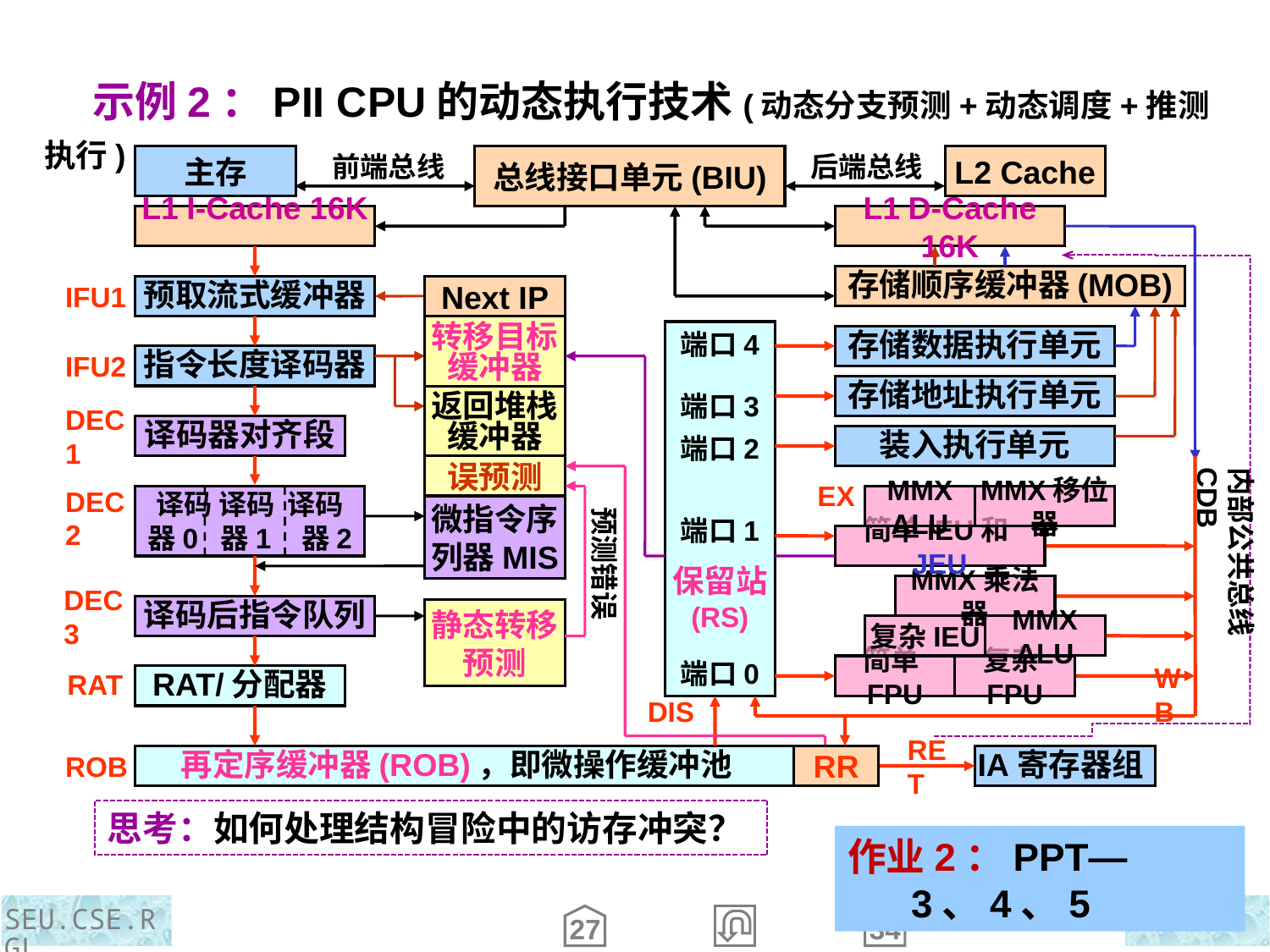

示例2：PII CPU的动态执行技术(动态分支预测+动态调度+推测执行)
主存
前端总线
总线接口单元(BIU)
后端总线
L2 Cache

L1 I-Cache 16K

L1 D-Cache 16K

存储顺序缓冲器(MOB)
IFU1
Next IP
预取流式缓冲器

转移目标
缓冲器
端口4
端口3
端口2

端口1
保留站
(RS)

端口0
存储数据执行单元

指令长度译码器
IFU2

存储地址执行单元

返回堆栈
缓冲器

译码器对齐段
DEC1
装入执行单元

误预测

内部公共总线CDB

EX
译码 译码  译码
器0  器1   器2

MMX ALU
MMX移位器
微指令序
列器MIS
DEC2
预测错误

简单IEU和JEU

MMX乘法器
DEC3
译码后指令队列

静态转移预测

复杂IEU
MMX ALU

简单FPU
复杂FPU
RAT/分配器
RAT

WB

DIS

RET

IA寄存器组
RR
     再定序缓冲器(ROB)，即微操作缓冲池
ROB

思考：如何处理结构冒险中的访存冲突？
作业2：PPT—3、4、5
SEU.CSE.RGL
39

34
27